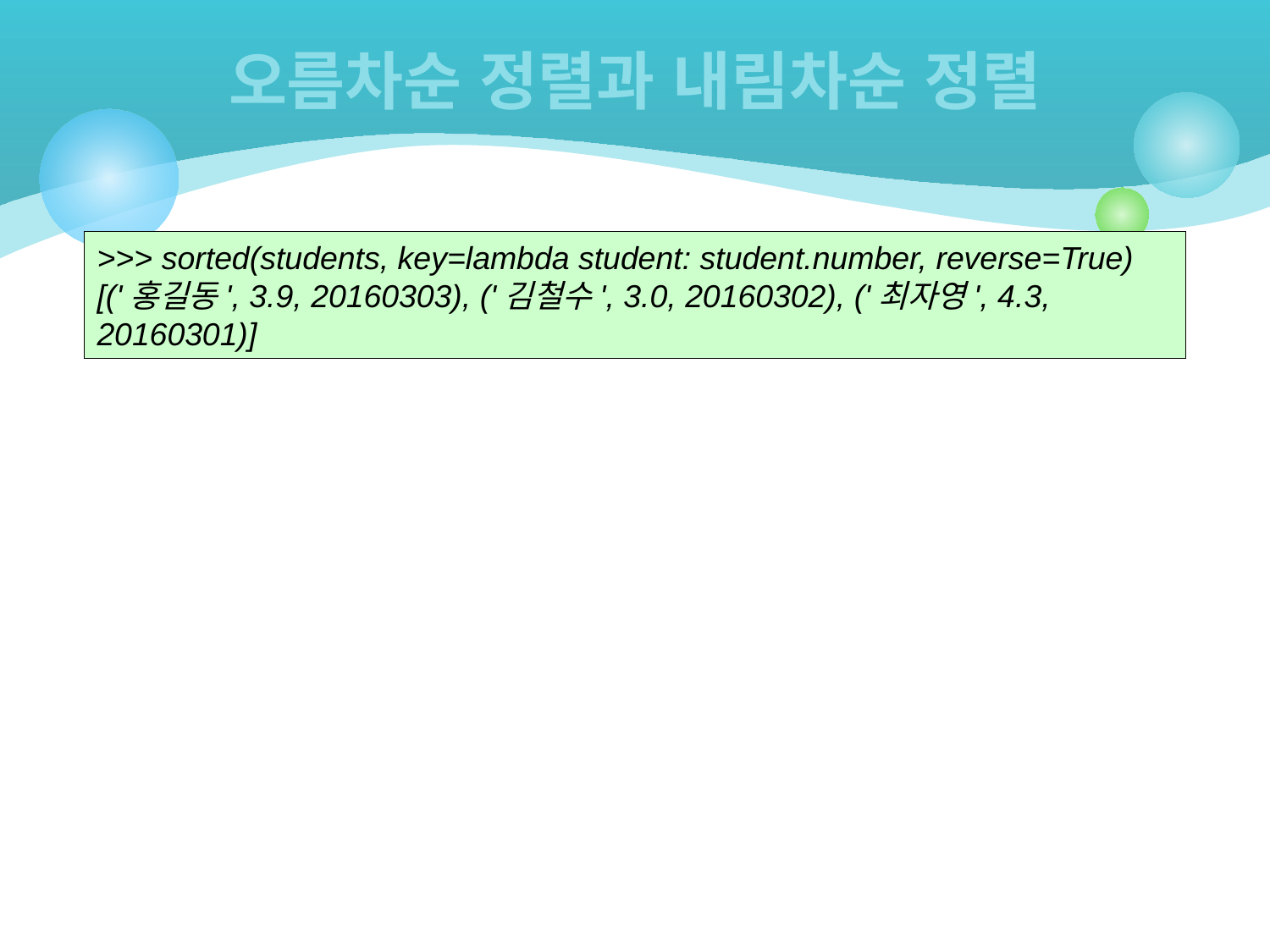

# 오름차순 정렬과 내림차순 정렬
>>> sorted(students, key=lambda student: student.number, reverse=True)
[('홍길동', 3.9, 20160303), ('김철수', 3.0, 20160302), ('최자영', 4.3, 20160301)]